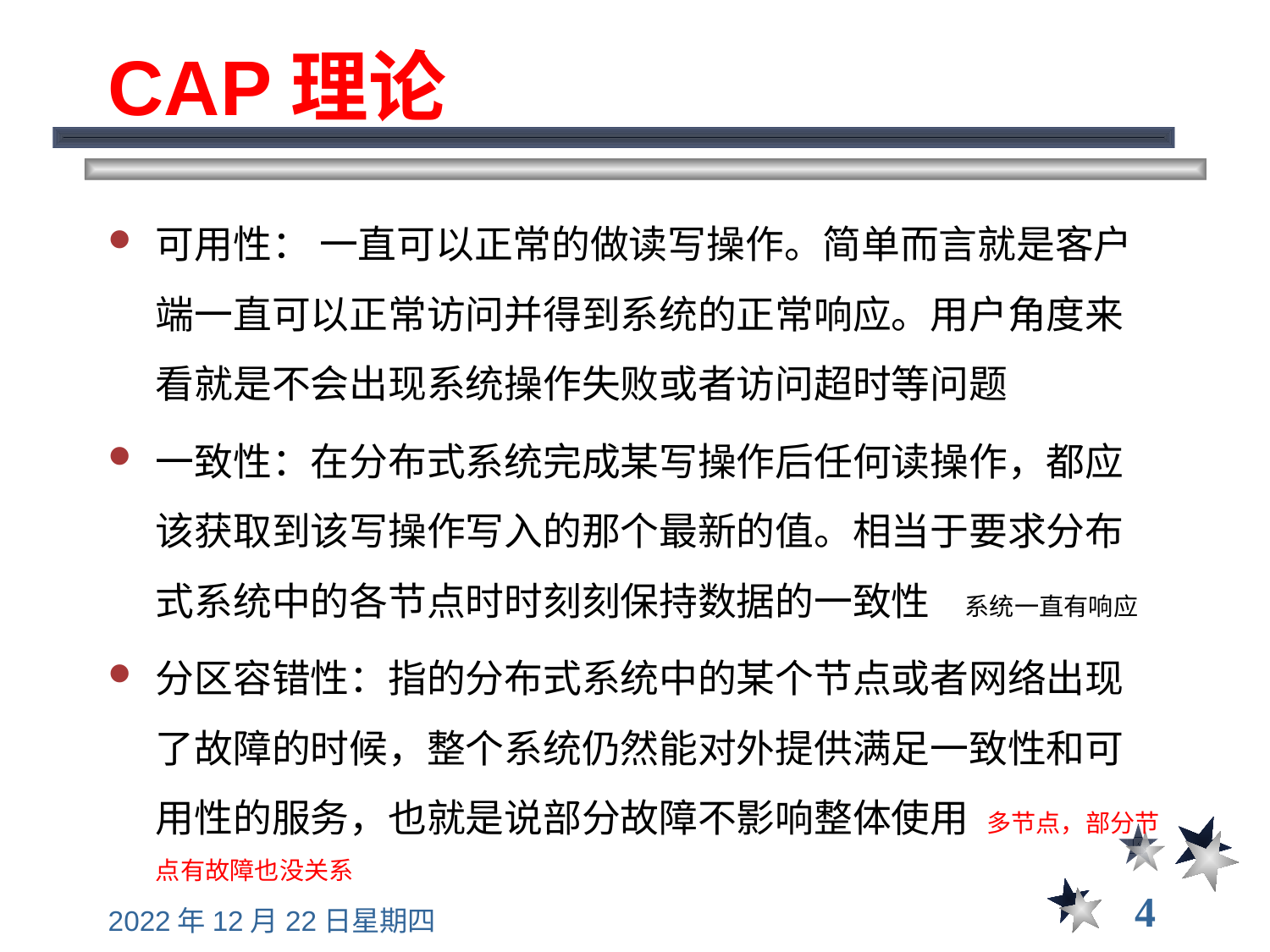

# CAP理论
可用性： 一直可以正常的做读写操作。简单而言就是客户端一直可以正常访问并得到系统的正常响应。用户角度来看就是不会出现系统操作失败或者访问超时等问题
一致性：在分布式系统完成某写操作后任何读操作，都应该获取到该写操作写入的那个最新的值。相当于要求分布式系统中的各节点时时刻刻保持数据的一致性    系统一直有响应
分区容错性：指的分布式系统中的某个节点或者网络出现了故障的时候，整个系统仍然能对外提供满足一致性和可用性的服务，也就是说部分故障不影响整体使用  多节点，部分节点有故障也没关系

4
2022年12月22日星期四
大数据管理----前言